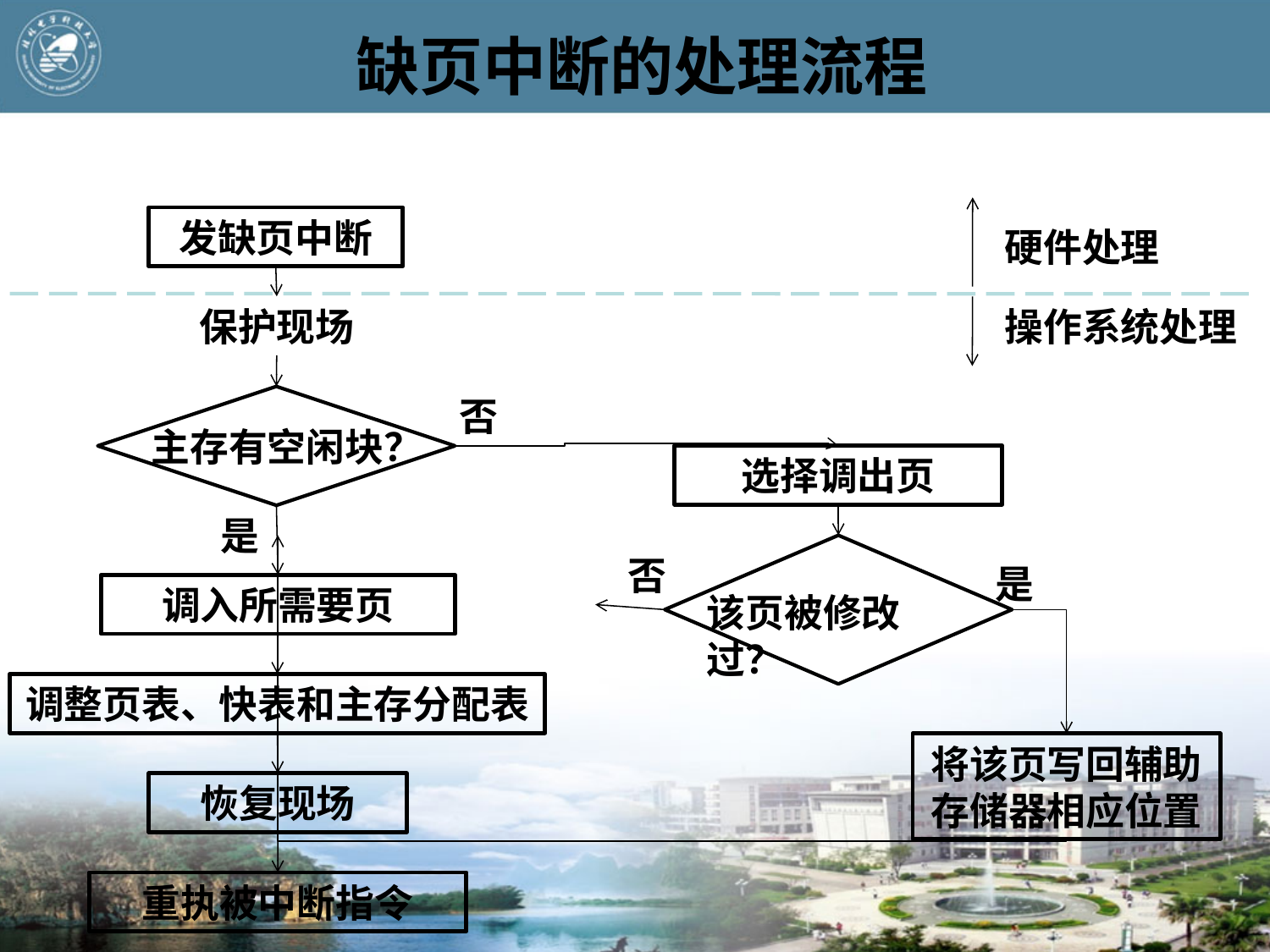

# 缺页中断的处理流程
发缺页中断
硬件处理
保护现场
操作系统处理
否

主存有空闲块？
选择调出页
是

否
是
调入所需要页
该页被修改过？
调整页表、快表和主存分配表
将该页写回辅助存储器相应位置
恢复现场
重执被中断指令